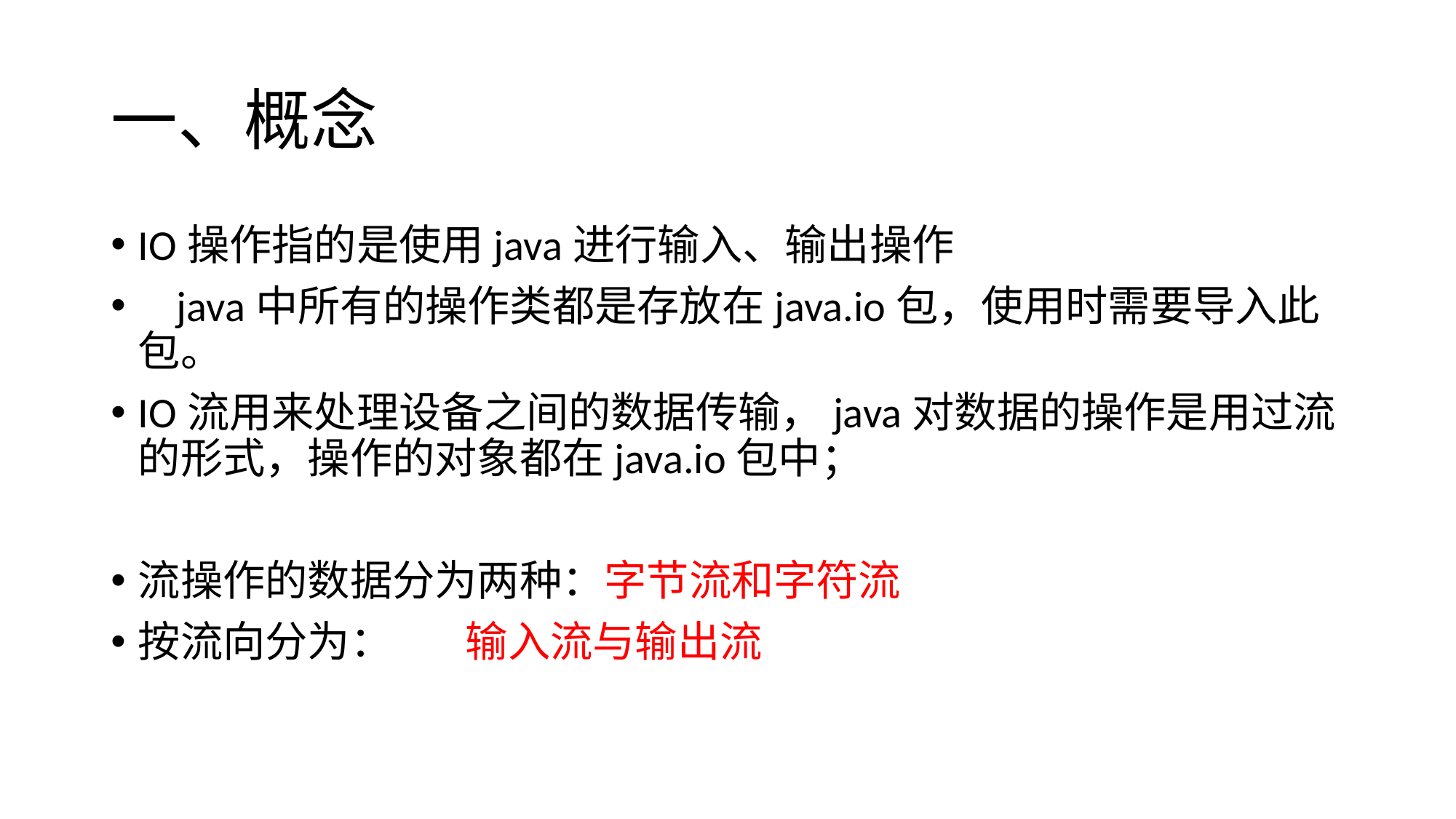

# 一、概念
IO操作指的是使用java进行输入、输出操作
    java中所有的操作类都是存放在java.io包，使用时需要导入此包。
IO流用来处理设备之间的数据传输，java对数据的操作是用过流的形式，操作的对象都在java.io包中；

流操作的数据分为两种：字节流和字符流
按流向分为：	输入流与输出流